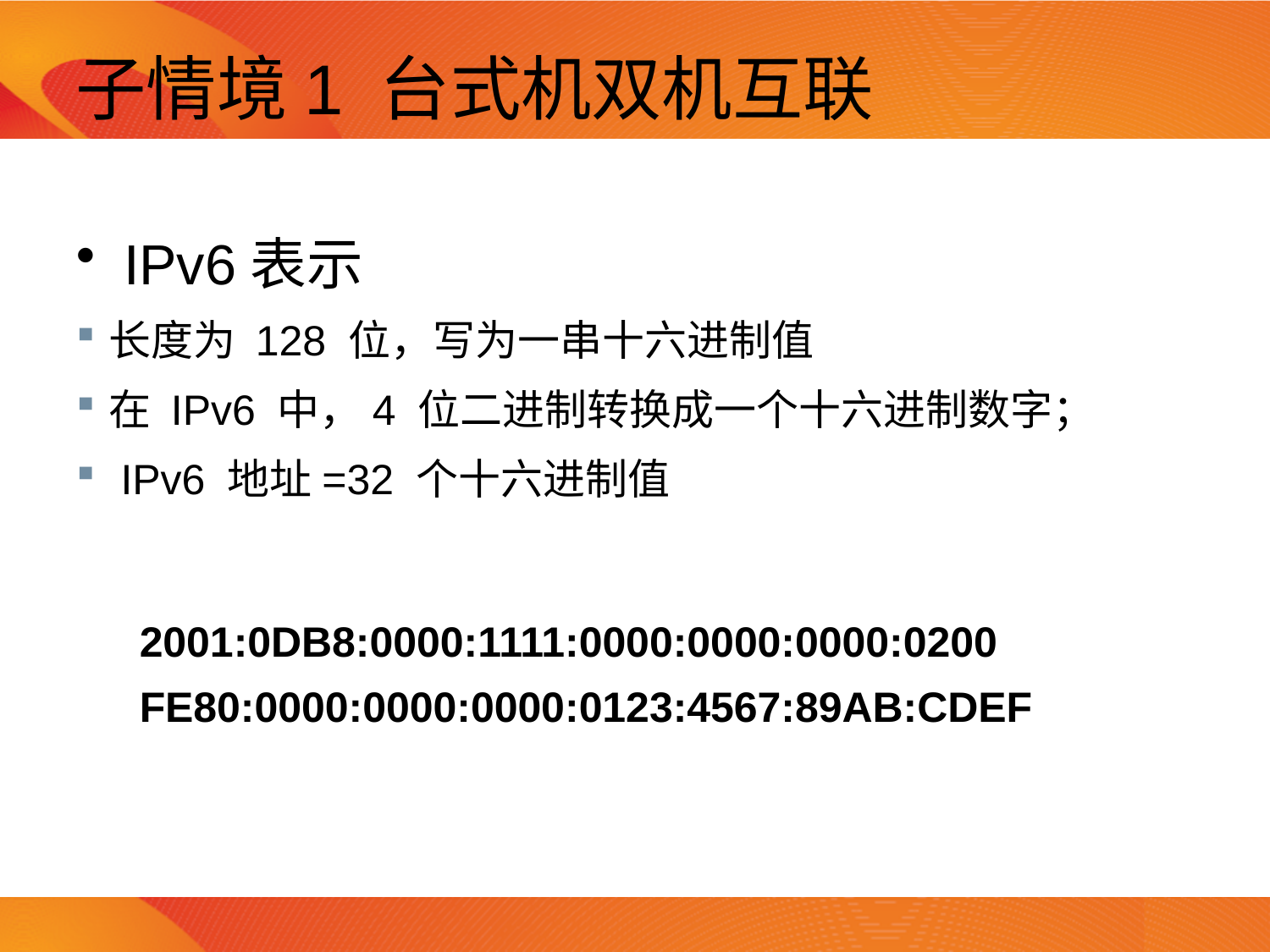

# 子情境1 台式机双机互联
IPv6表示
长度为 128 位，写为一串十六进制值
在 IPv6 中，4 位二进制转换成一个十六进制数字；
 IPv6 地址=32 个十六进制值

2001:0DB8:0000:1111:0000:0000:0000:0200
FE80:0000:0000:0000:0123:4567:89AB:CDEF